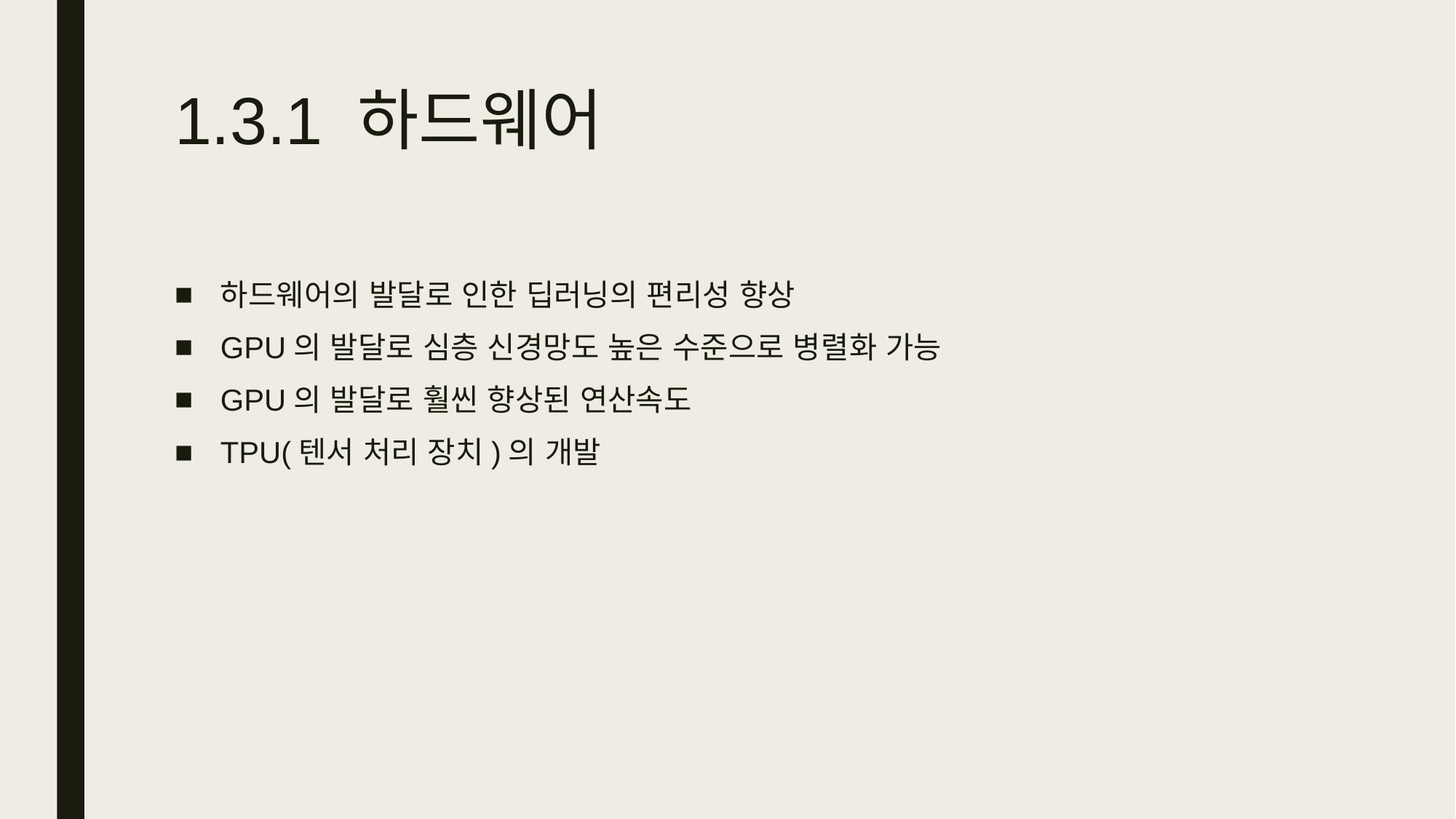

# 1.3.1 하드웨어
하드웨어의 발달로 인한 딥러닝의 편리성 향상
GPU의 발달로 심층 신경망도 높은 수준으로 병렬화 가능
GPU의 발달로 훨씬 향상된 연산속도
TPU(텐서 처리 장치)의 개발